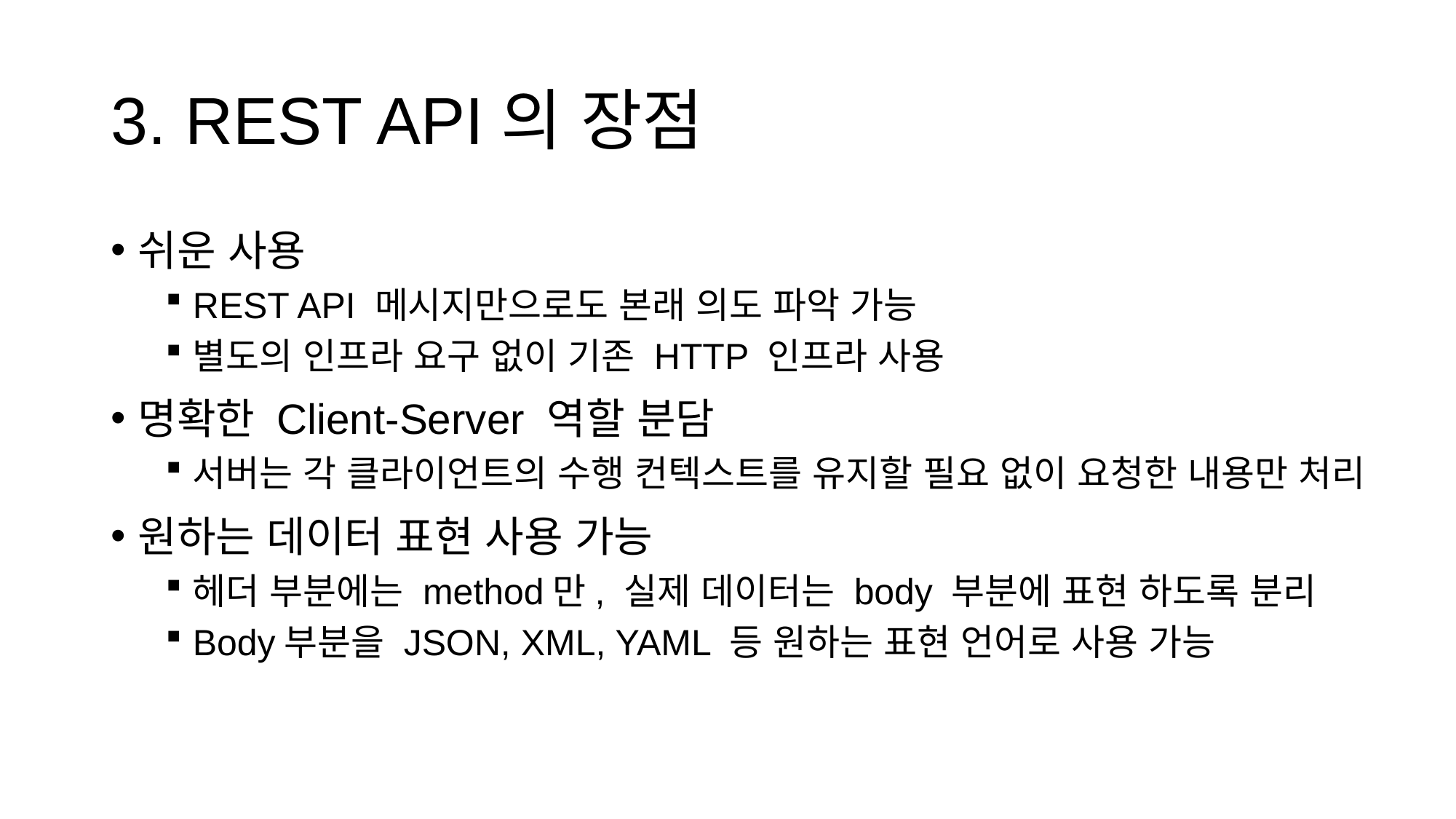

# 3. REST API의 장점
쉬운 사용
REST API 메시지만으로도 본래 의도 파악 가능
별도의 인프라 요구 없이 기존 HTTP 인프라 사용
명확한 Client-Server 역할 분담
서버는 각 클라이언트의 수행 컨텍스트를 유지할 필요 없이 요청한 내용만 처리
원하는 데이터 표현 사용 가능
헤더 부분에는 method만, 실제 데이터는 body 부분에 표현 하도록 분리
Body부분을 JSON, XML, YAML 등 원하는 표현 언어로 사용 가능